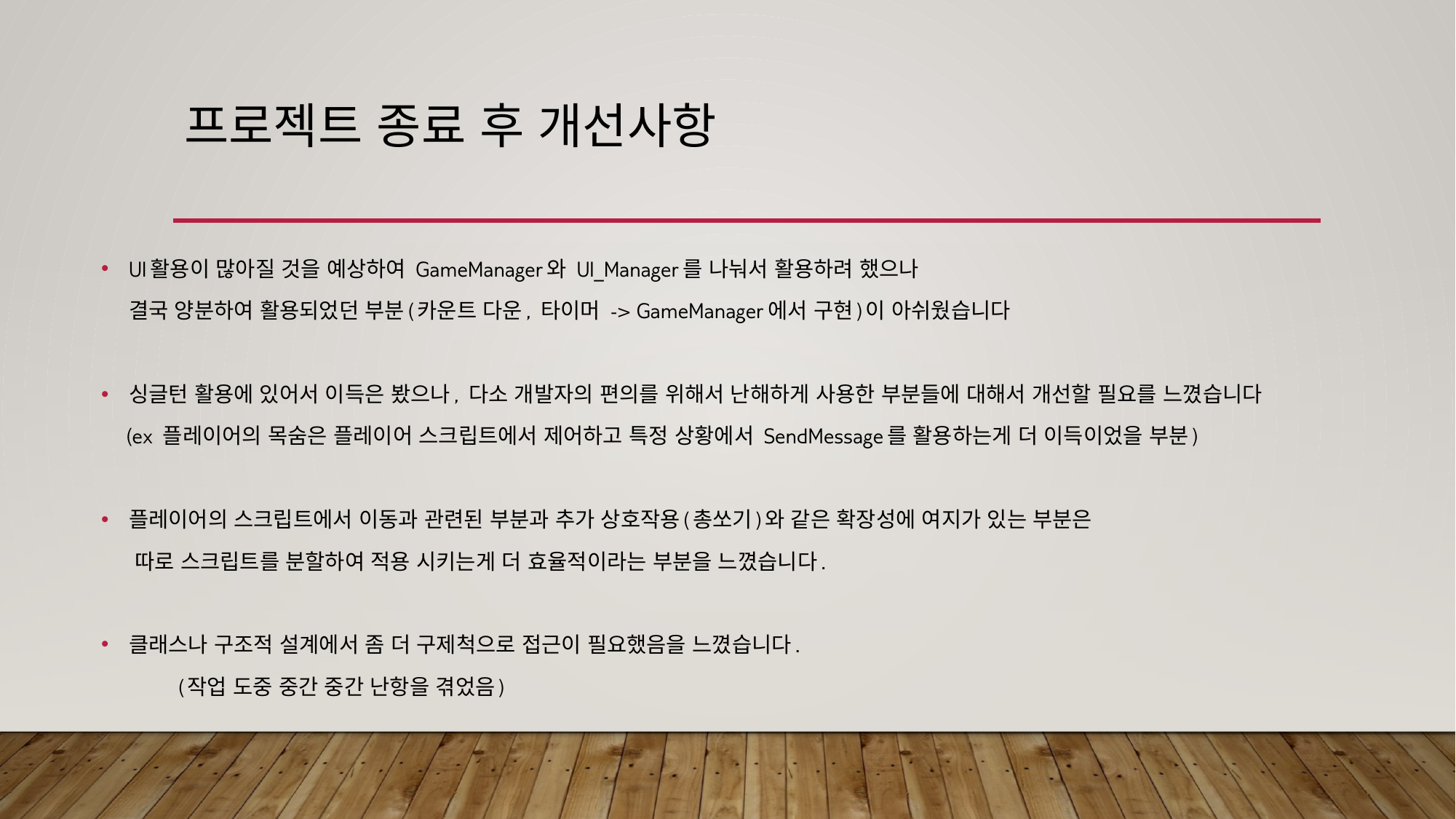

# 프로젝트 종료 후 개선사항
UI활용이 많아질 것을 예상하여 GameManager와 UI_Manager를 나눠서 활용하려 했으나
    결국 양분하여 활용되었던 부분(카운트 다운, 타이머 -> GameManager에서 구현)이 아쉬웠습니다

싱글턴 활용에 있어서 이득은 봤으나, 다소 개발자의 편의를 위해서 난해하게 사용한 부분들에 대해서 개선할 필요를 느꼈습니다
    (ex 플레이어의 목숨은 플레이어 스크립트에서 제어하고 특정 상황에서 SendMessage를 활용하는게 더 이득이었을 부분)

플레이어의 스크립트에서 이동과 관련된 부분과 추가 상호작용(총쏘기)와 같은 확장성에 여지가 있는 부분은
     따로 스크립트를 분할하여 적용 시키는게 더 효율적이라는 부분을 느꼈습니다.

클래스나 구조적 설계에서 좀 더 구제척으로 접근이 필요했음을 느꼈습니다.
	(작업 도중 중간 중간 난항을 겪었음)